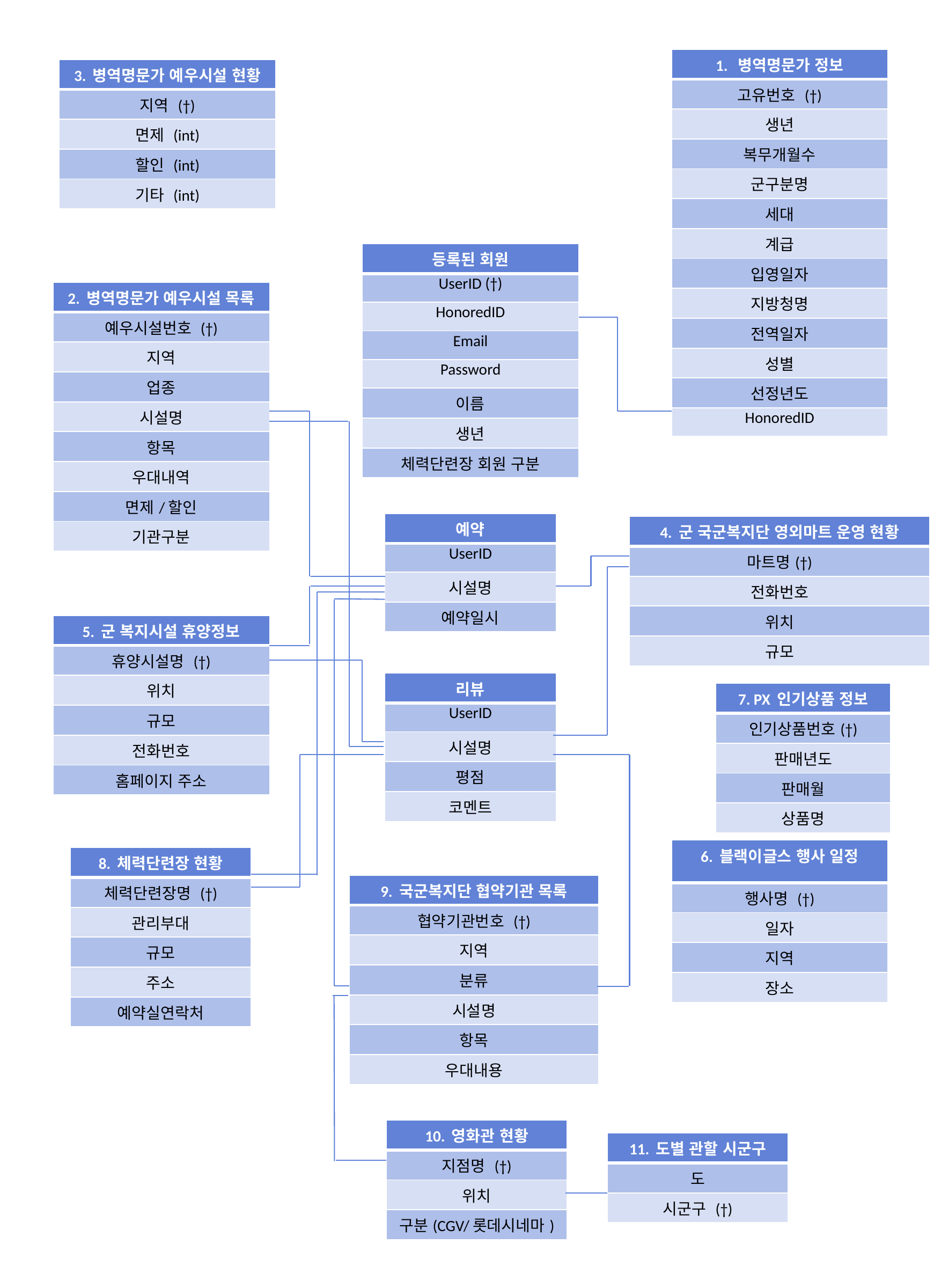

| 1. 병역명문가 정보 |
| --- |
| 고유번호 (†) |
| 생년 |
| 복무개월수 |
| 군구분명 |
| 세대 |
| 계급 |
| 입영일자 |
| 지방청명 |
| 전역일자 |
| 성별 |
| 선정년도 |
| HonoredID |
| 3. 병역명문가 예우시설 현황 |
| --- |
| 지역 (†) |
| 면제 (int) |
| 할인 (int) |
| 기타 (int) |
| 등록된 회원 |
| --- |
| UserID (†) |
| HonoredID |
| Email |
| Password |
| 이름 |
| 생년 |
| 체력단련장 회원 구분 |
| 2. 병역명문가 예우시설 목록 |
| --- |
| 예우시설번호 (†) |
| 지역 |
| 업종 |
| 시설명 |
| 항목 |
| 우대내역 |
| 면제/할인 |
| 기관구분 |
| 예약 |
| --- |
| UserID |
| 시설명 |
| 예약일시 |
| 4. 군 국군복지단 영외마트 운영 현황 |
| --- |
| 마트명(†) |
| 전화번호 |
| 위치 |
| 규모 |
| 5. 군 복지시설 휴양정보 |
| --- |
| 휴양시설명 (†) |
| 위치 |
| 규모 |
| 전화번호 |
| 홈페이지 주소 |
| 리뷰 |
| --- |
| UserID |
| 시설명 |
| 평점 |
| 코멘트 |
| 7. PX 인기상품 정보 |
| --- |
| 인기상품번호(†) |
| 판매년도 |
| 판매월 |
| 상품명 |
| 6. 블랙이글스 행사 일정 |
| --- |
| 행사명 (†) |
| 일자 |
| 지역 |
| 장소 |
| 8. 체력단련장 현황 |
| --- |
| 체력단련장명 (†) |
| 관리부대 |
| 규모 |
| 주소 |
| 예약실연락처 |
| 9. 국군복지단 협약기관 목록 |
| --- |
| 협약기관번호 (†) |
| 지역 |
| 분류 |
| 시설명 |
| 항목 |
| 우대내용 |
| 10. 영화관 현황 |
| --- |
| 지점명 (†) |
| 위치 |
| 구분(CGV/롯데시네마) |
| 11. 도별 관할 시군구 |
| --- |
| 도 |
| 시군구 (†) |